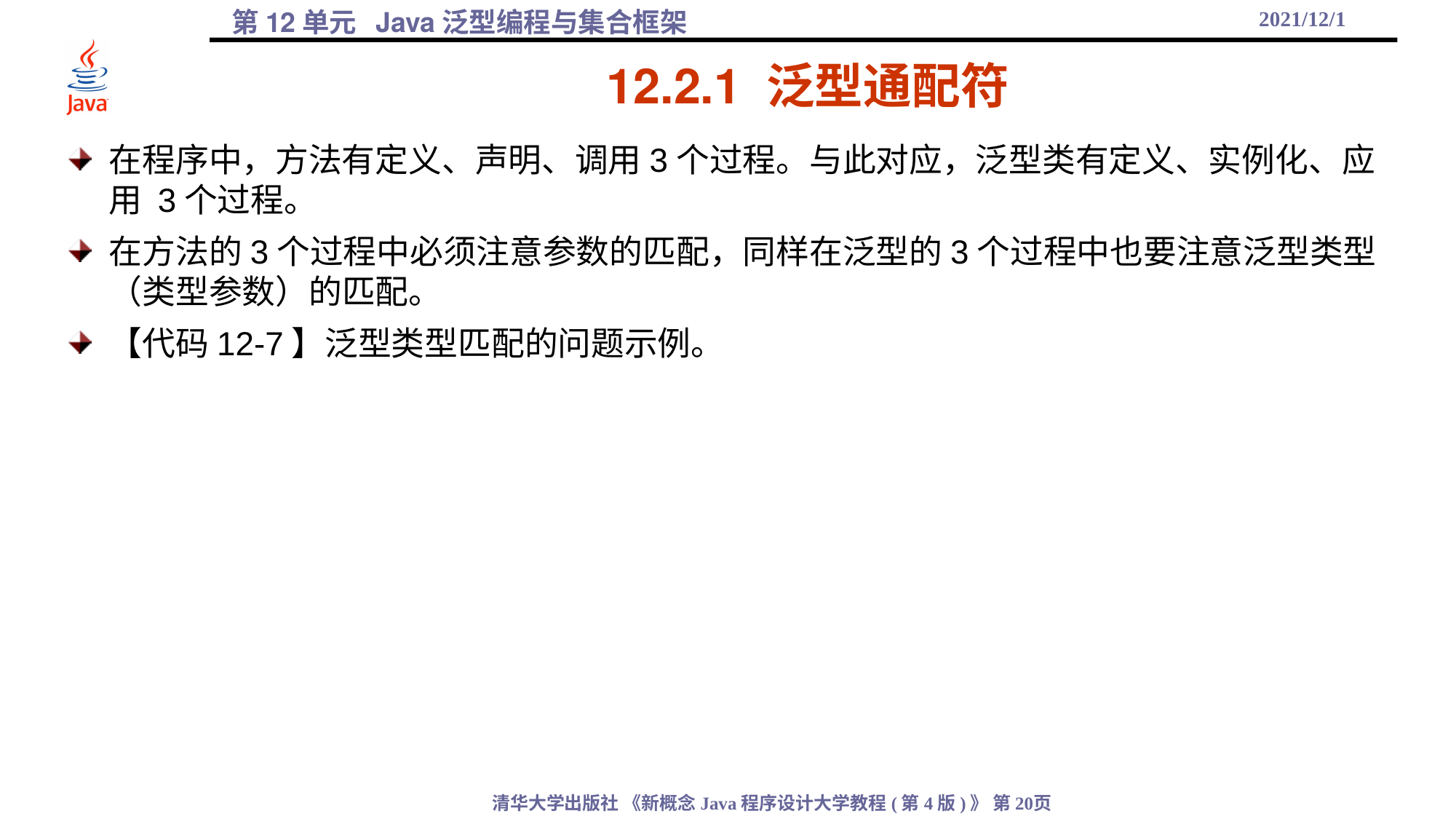

2021/12/1
# 12.2.1 泛型通配符
在程序中，方法有定义、声明、调用3个过程。与此对应，泛型类有定义、实例化、应用 3个过程。
在方法的3个过程中必须注意参数的匹配，同样在泛型的3个过程中也要注意泛型类型（类型参数）的匹配。
【代码12-7】泛型类型匹配的问题示例。